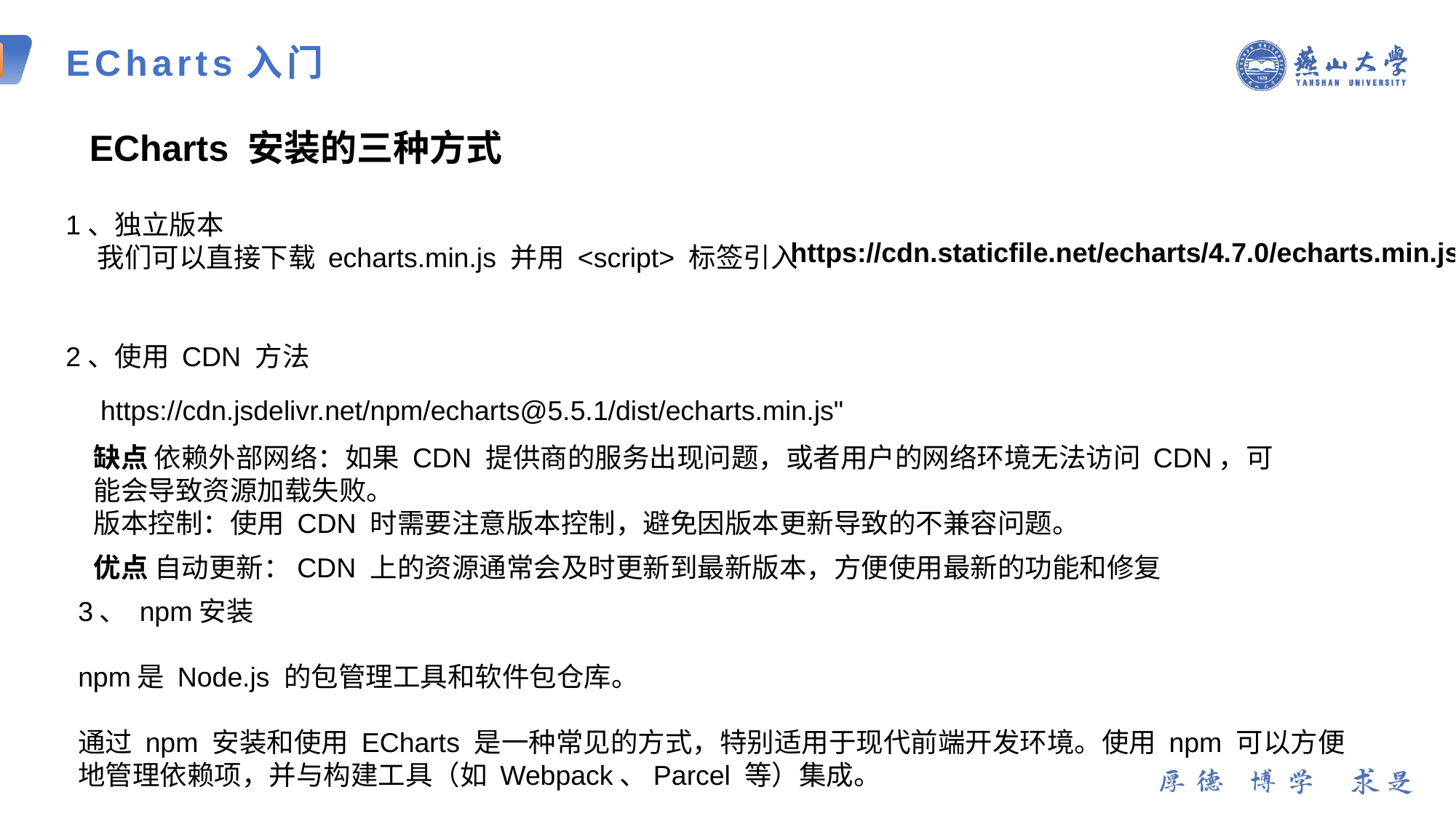

ECharts入门
ECharts 安装的三种方式
1、独立版本
    我们可以直接下载 echarts.min.js 并用 <script> 标签引入

https://cdn.staticfile.net/echarts/4.7.0/echarts.min.js
2、使用 CDN 方法
https://cdn.jsdelivr.net/npm/echarts@5.5.1/dist/echarts.min.js"
缺点 依赖外部网络：如果 CDN 提供商的服务出现问题，或者用户的网络环境无法访问 CDN，可能会导致资源加载失败。
版本控制：使用 CDN 时需要注意版本控制，避免因版本更新导致的不兼容问题。
优点 自动更新：CDN 上的资源通常会及时更新到最新版本，方便使用最新的功能和修复
3、 npm安装

npm是 Node.js 的包管理工具和软件包仓库。

通过 npm 安装和使用 ECharts 是一种常见的方式，特别适用于现代前端开发环境。使用 npm 可以方便地管理依赖项，并与构建工具（如 Webpack、Parcel 等）集成。